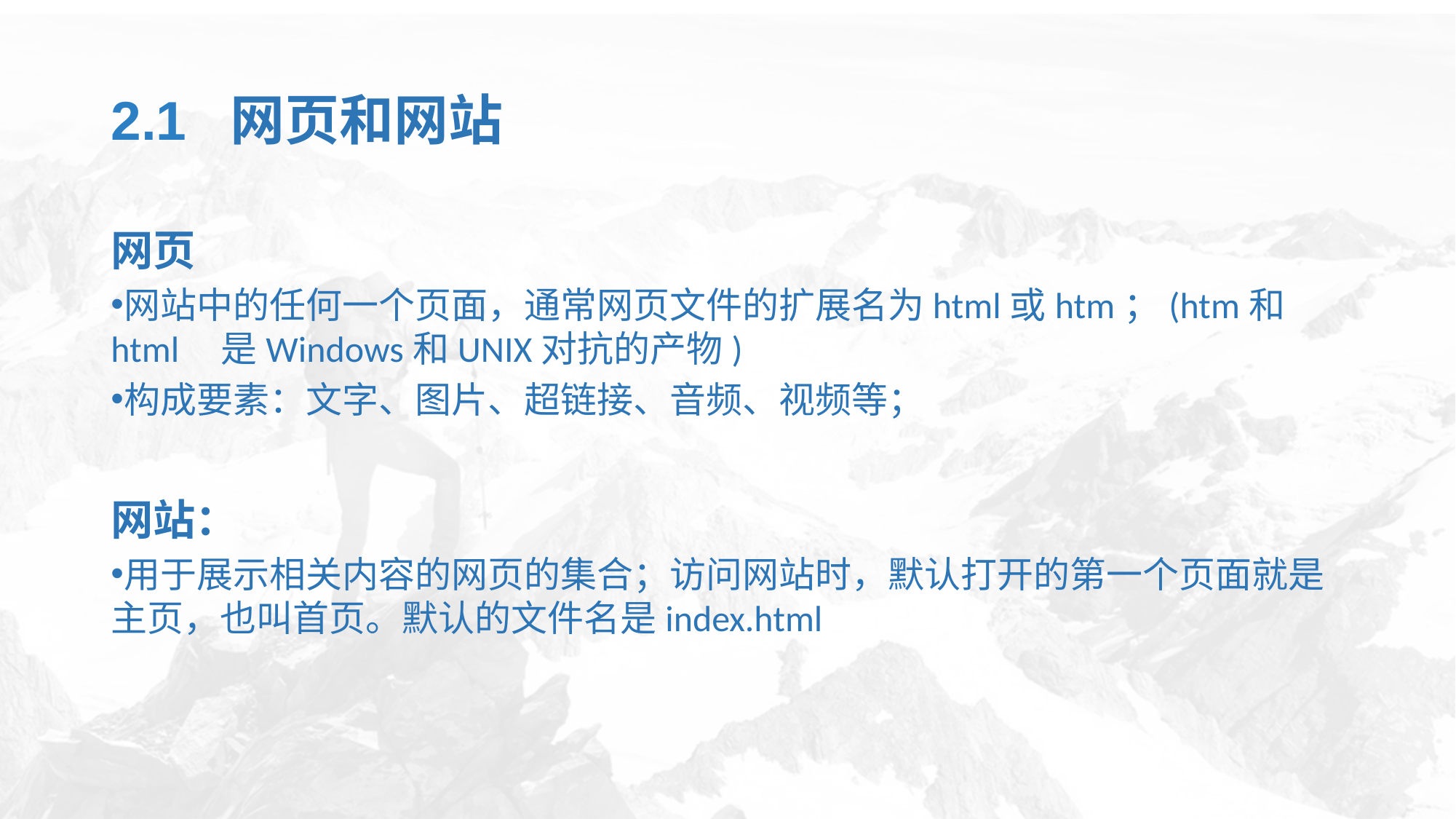

# 2.1  网页和网站
网页
网站中的任何一个页面，通常网页文件的扩展名为html或htm；(htm和html    是Windows和UNIX对抗的产物)
构成要素：文字、图片、超链接、音频、视频等；

网站：
用于展示相关内容的网页的集合；访问网站时，默认打开的第一个页面就是主页，也叫首页。默认的文件名是index.html